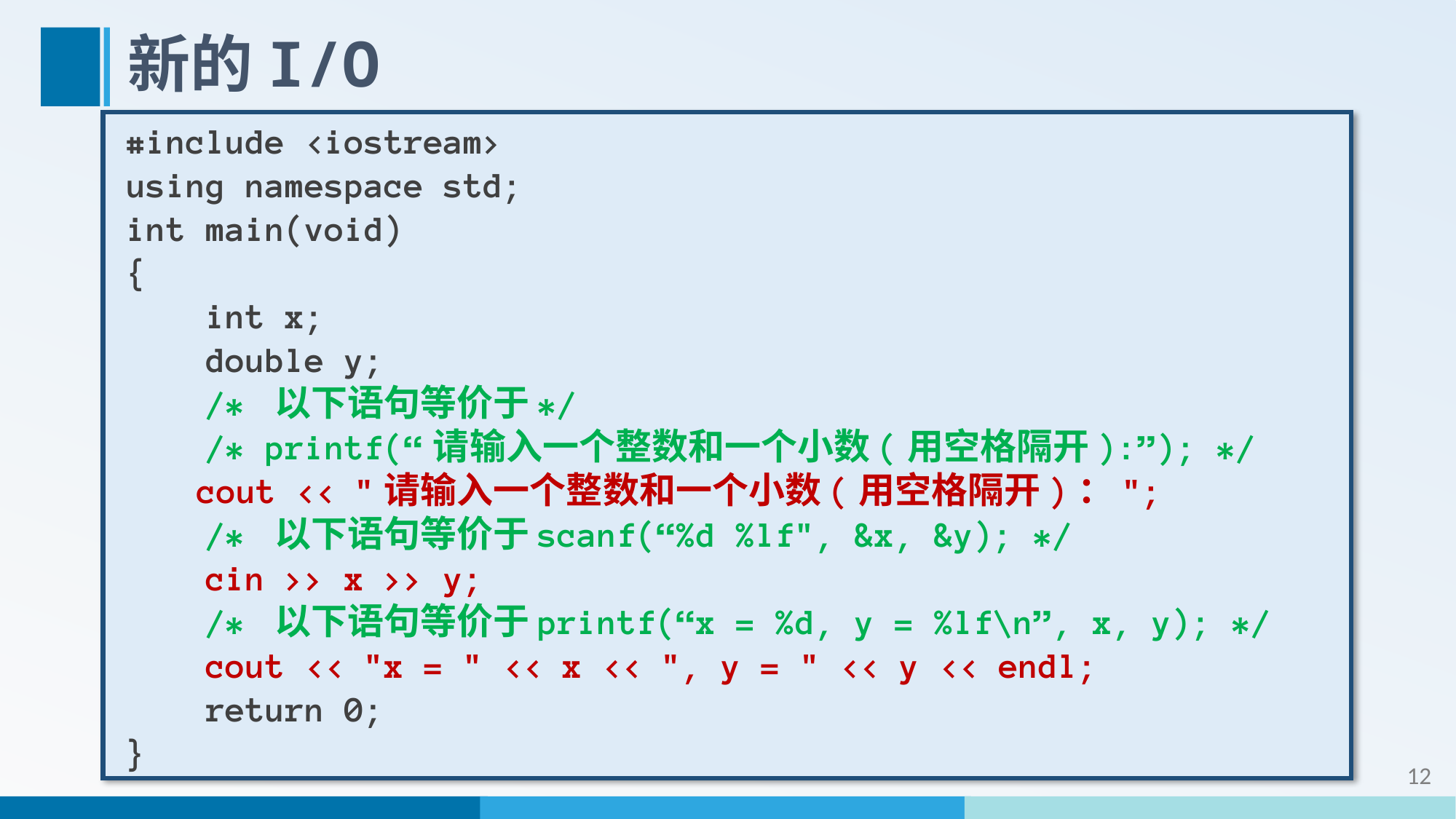

# 新的I/O
#include <iostream>
using namespace std;
int main(void)
{
    int x;
    double y;
    /* 以下语句等价于*/
    /* printf(“请输入一个整数和一个小数(用空格隔开):”); */
	  cout << "请输入一个整数和一个小数(用空格隔开)：";
    /* 以下语句等价于scanf(“%d %lf", &x, &y); */
    cin >> x >> y;
    /* 以下语句等价于printf(“x = %d, y = %lf\n”, x, y); */
    cout << "x = " << x << ", y = " << y << endl;
    return 0;
}